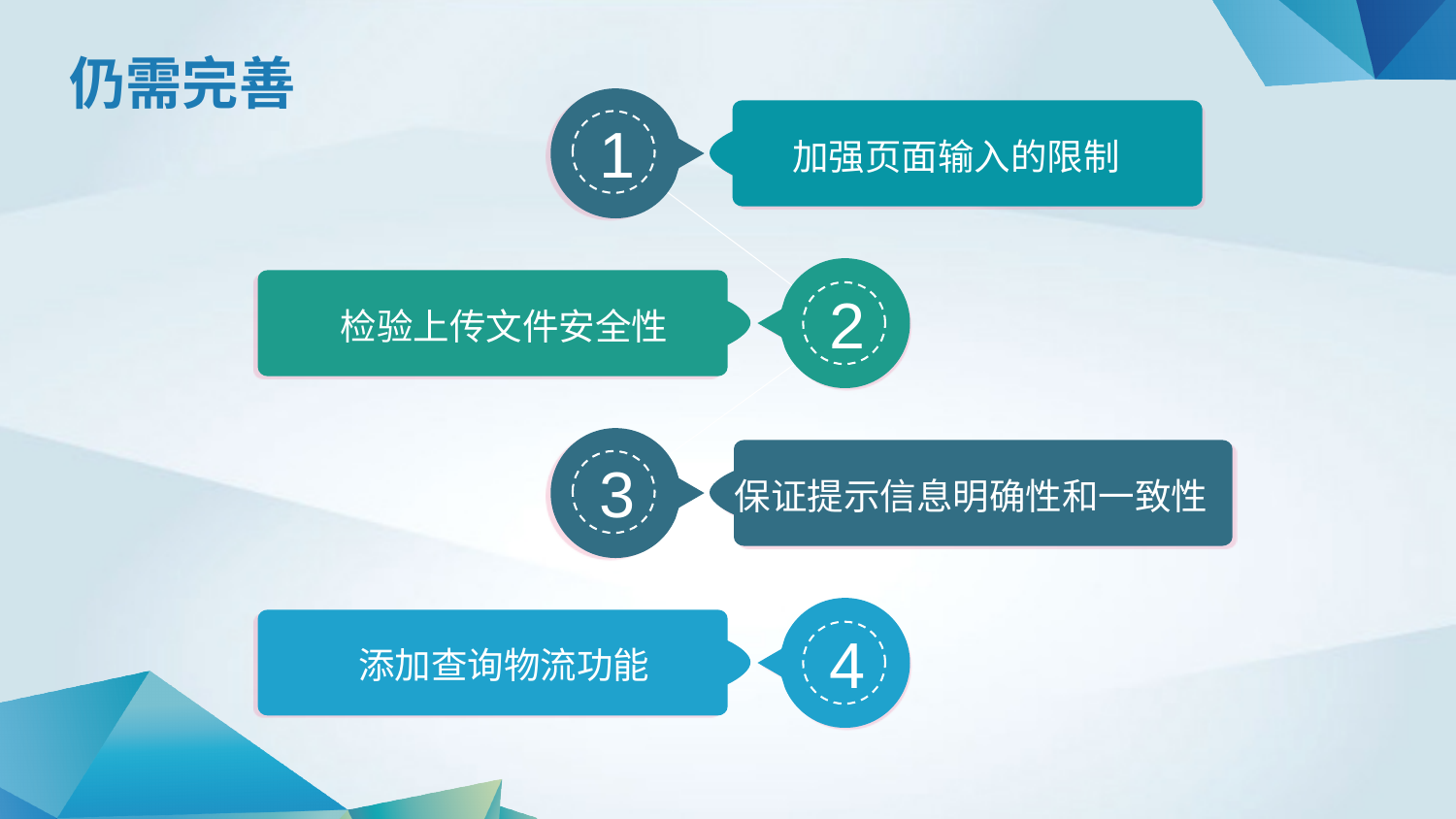

仍需完善

加强页面输入的限制
1

检验上传文件安全性
2

保证提示信息明确性和一致性
3

添加查询物流功能
4